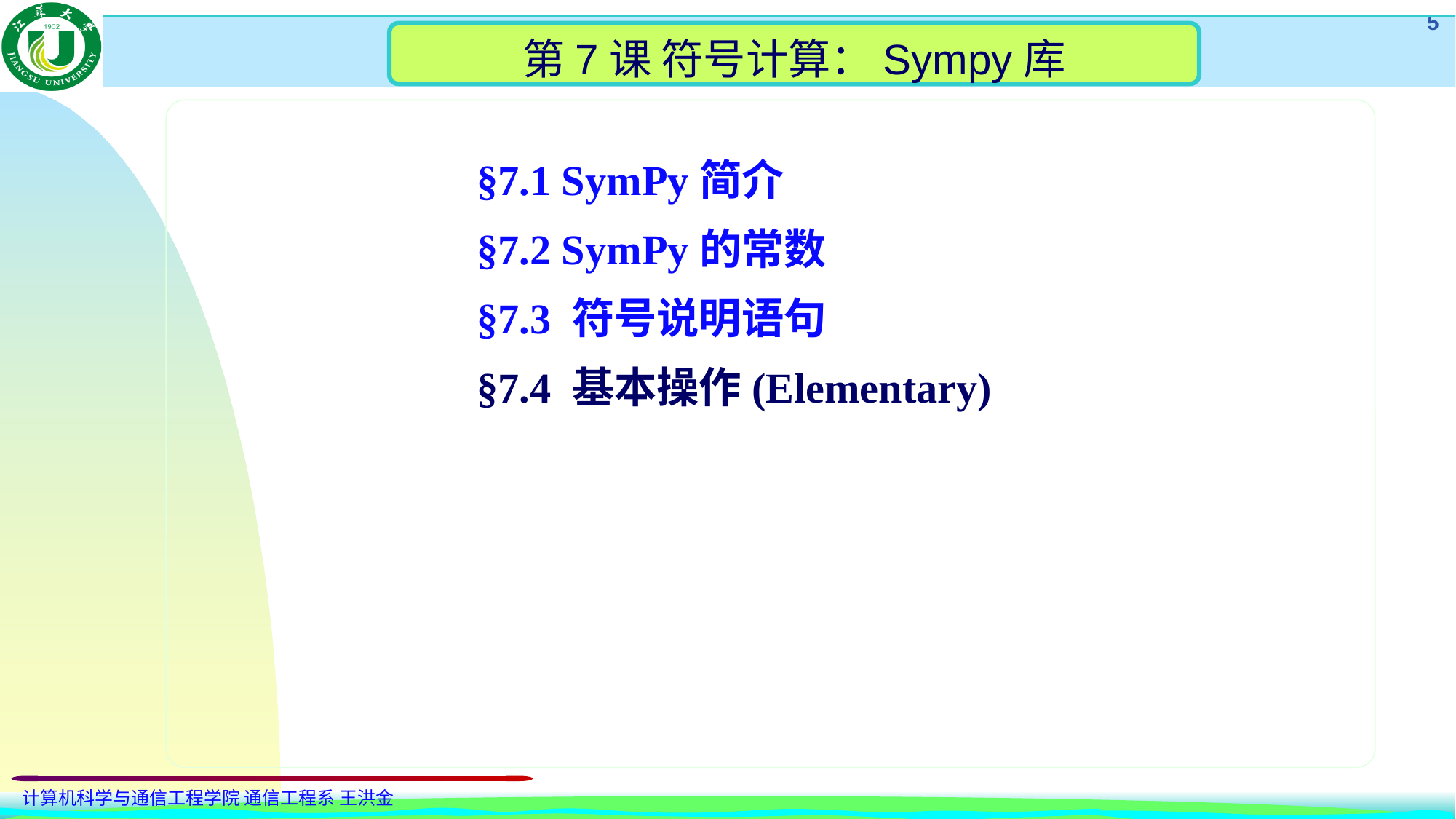

第7课 符号计算：Sympy库

§7.1 SymPy简介
§7.2 SymPy的常数
§7.3 符号说明语句
§7.4 基本操作(Elementary)